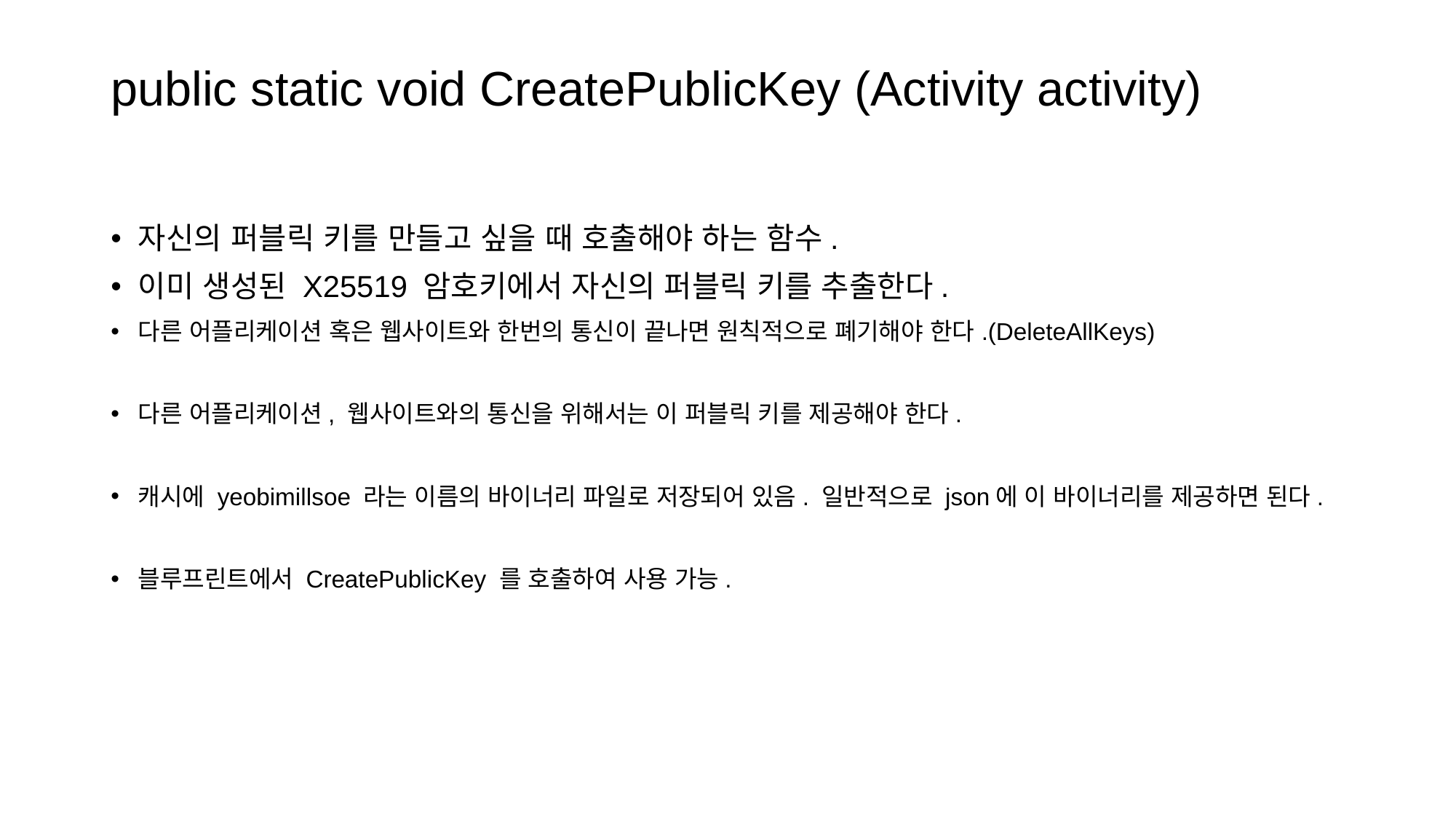

# public static void CreatePublicKey (Activity activity)
자신의 퍼블릭 키를 만들고 싶을 때 호출해야 하는 함수.
이미 생성된 X25519 암호키에서 자신의 퍼블릭 키를 추출한다.
다른 어플리케이션 혹은 웹사이트와 한번의 통신이 끝나면 원칙적으로 폐기해야 한다.(DeleteAllKeys)

다른 어플리케이션, 웹사이트와의 통신을 위해서는 이 퍼블릭 키를 제공해야 한다.

캐시에 yeobimillsoe 라는 이름의 바이너리 파일로 저장되어 있음. 일반적으로 json에 이 바이너리를 제공하면 된다.

블루프린트에서 CreatePublicKey 를 호출하여 사용 가능.